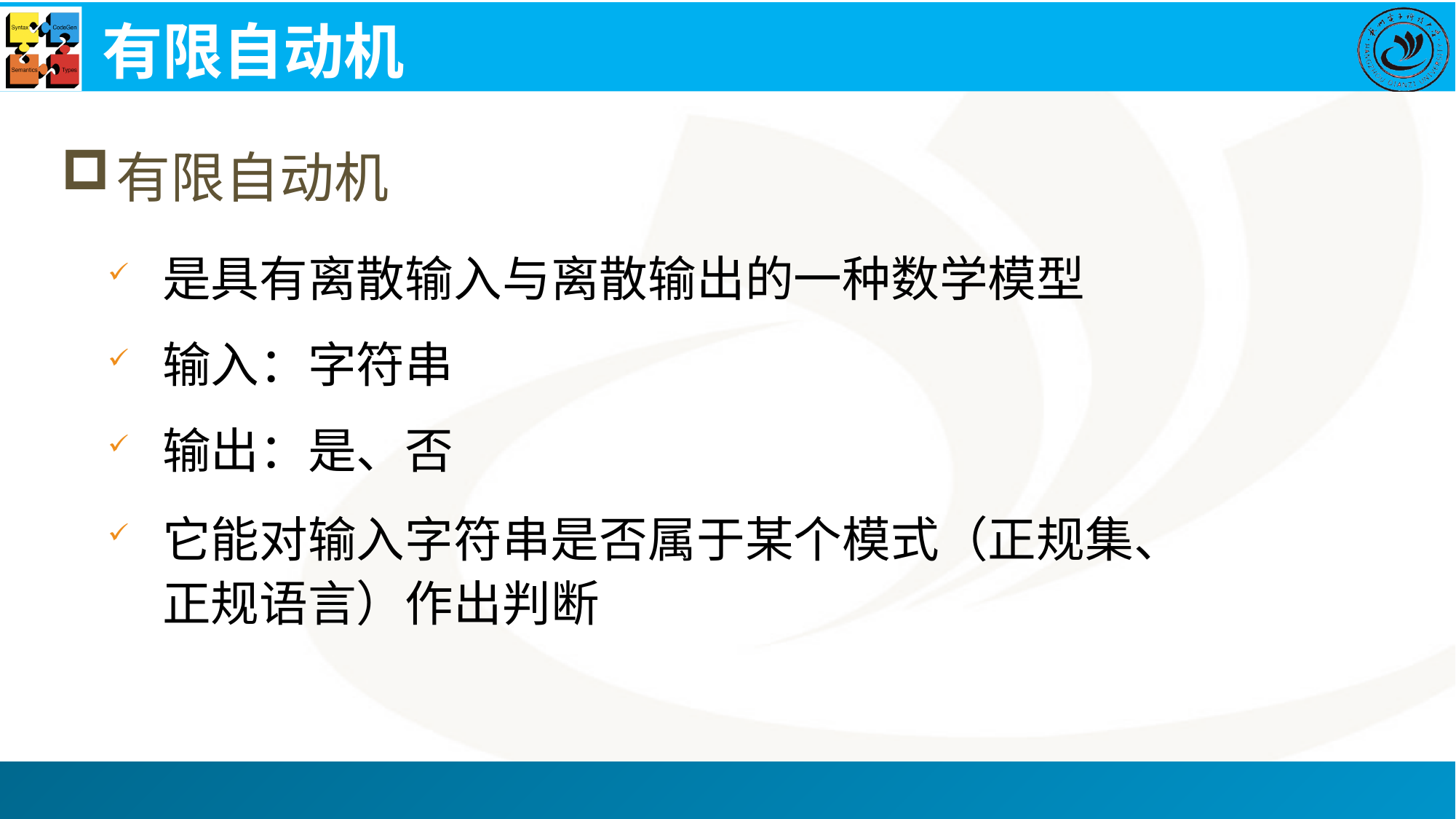

# 有限自动机
有限自动机
是具有离散输入与离散输出的一种数学模型
输入：字符串
输出：是、否
它能对输入字符串是否属于某个模式（正规集、正规语言）作出判断
19